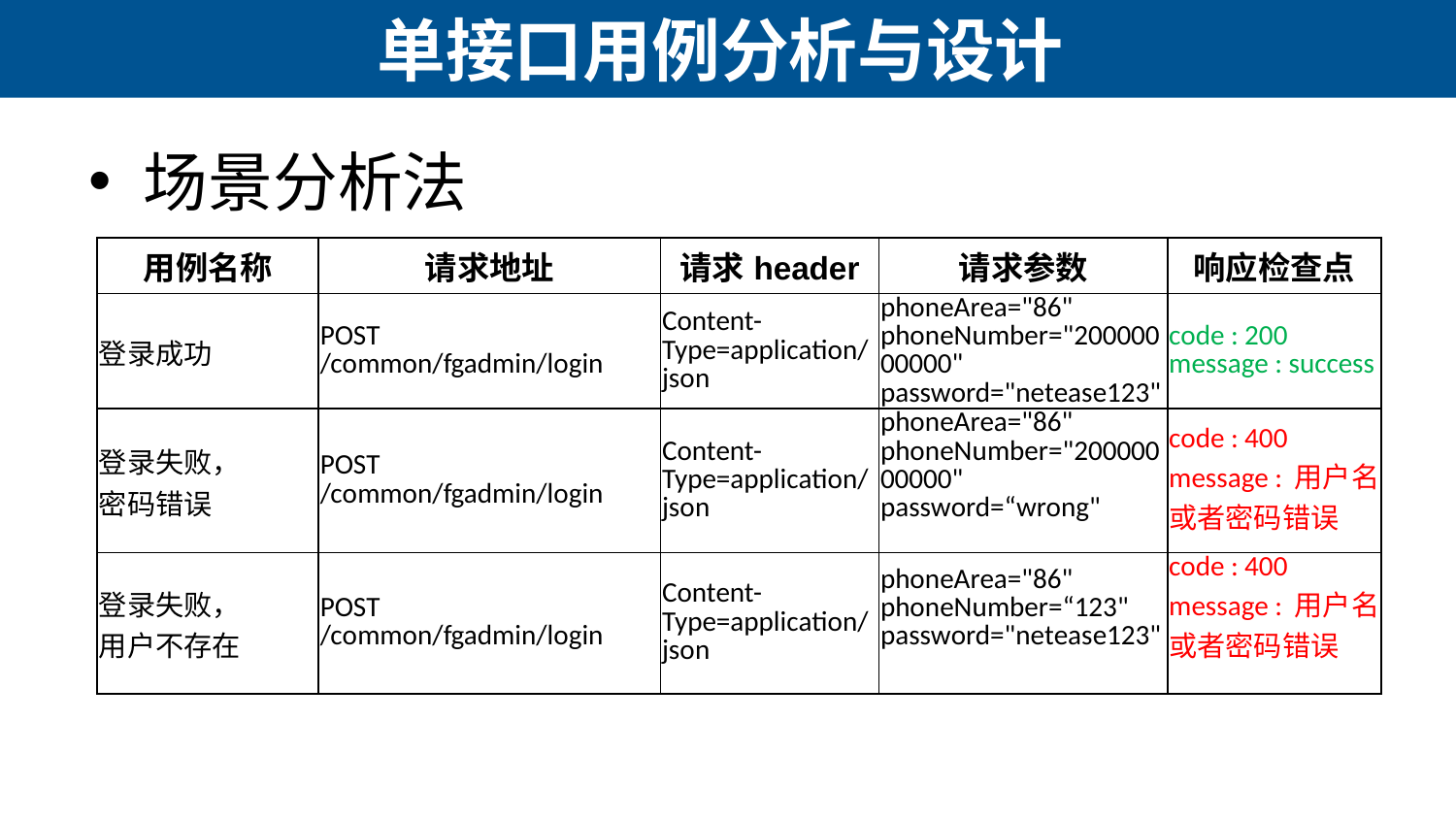

# 单接口用例分析与设计
场景分析法
| 用例名称 | 请求地址 | 请求header | 请求参数 | 响应检查点 |
| --- | --- | --- | --- | --- |
| 登录成功 | POST /common/fgadmin/login | Content-Type=application/json | phoneArea="86" phoneNumber="20000000000" password="netease123" | code : 200 message : success |
| 登录失败， 密码错误 | POST /common/fgadmin/login | Content-Type=application/json | phoneArea="86" phoneNumber="20000000000" password=“wrong" | code : 400 message : 用户名或者密码错误 |
| 登录失败， 用户不存在 | POST /common/fgadmin/login | Content-Type=application/json | phoneArea="86" phoneNumber=“123" password="netease123" | code : 400 message : 用户名或者密码错误 |